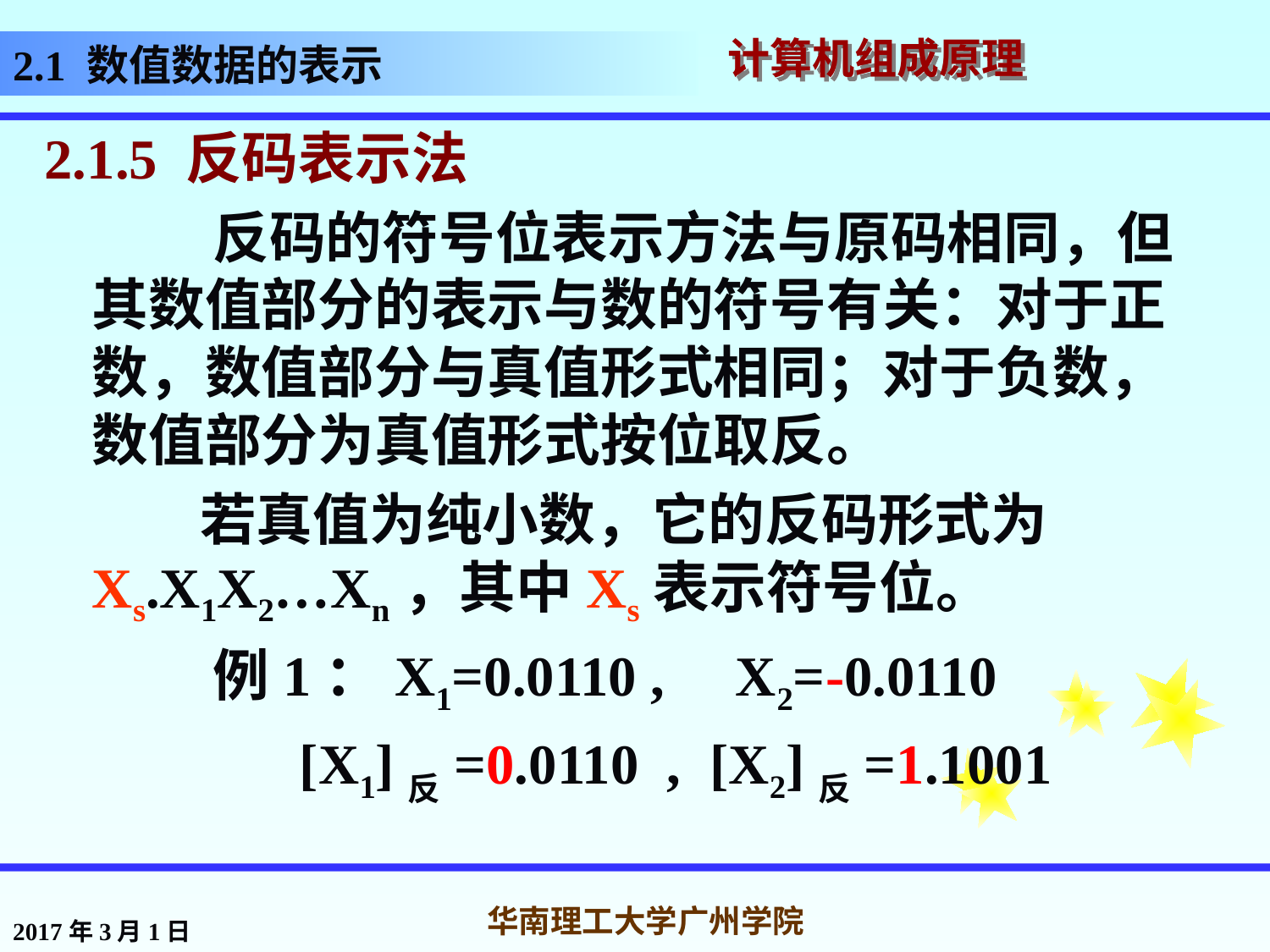

2.1 数值数据的表示
2.1.5 反码表示法
            反码的符号位表示方法与原码相同，但其数值部分的表示与数的符号有关：对于正数，数值部分与真值形式相同；对于负数，数值部分为真值形式按位取反。
           若真值为纯小数，它的反码形式为Xs.X1X2…Xn，其中Xs表示符号位。
            例1：X1=0.0110 ,     X2=-0.0110
                  [X1]反=0.0110  ,  [X2]反=1.1001
2017年3月1日
华南理工大学广州学院